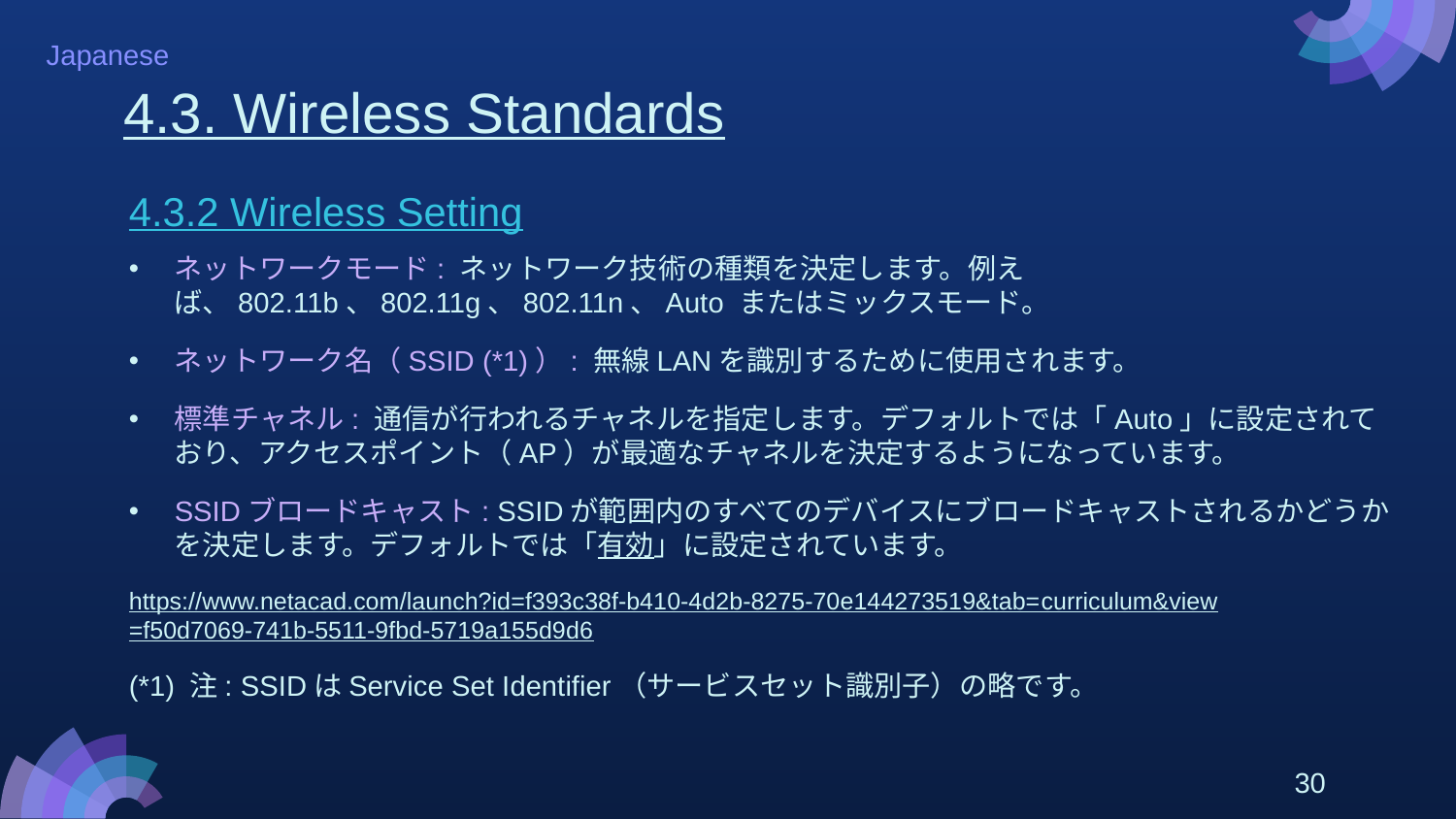

# 4.3. Wireless Standards
4.3.2 Wireless Setting
ネットワークモード: ネットワーク技術の種類を決定します。例えば、802.11b、802.11g、802.11n、Auto またはミックスモード。
ネットワーク名（SSID (*1)）: 無線LANを識別するために使用されます。
標準チャネル: 通信が行われるチャネルを指定します。デフォルトでは「Auto」に設定されており、アクセスポイント（AP）が最適なチャネルを決定するようになっています。
SSIDブロードキャスト: SSIDが範囲内のすべてのデバイスにブロードキャストされるかどうかを決定します。デフォルトでは「有効」に設定されています。
https://www.netacad.com/launch?id=f393c38f-b410-4d2b-8275-70e144273519&tab=curriculum&view=f50d7069-741b-5511-9fbd-5719a155d9d6
(*1) 注: SSIDはService Set Identifier（サービスセット識別子）の略です。
30